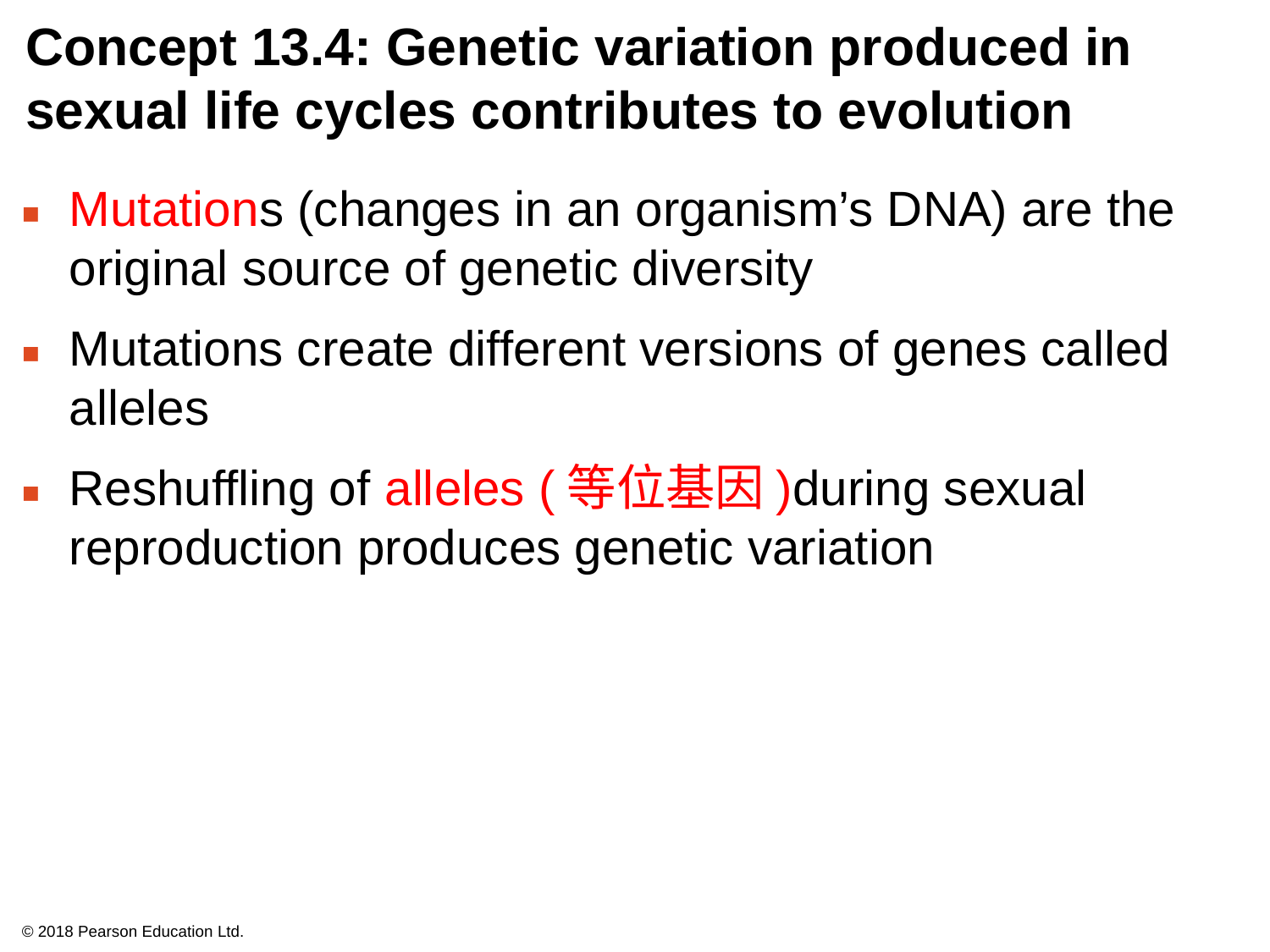

# Concept 13.4: Genetic variation produced in sexual life cycles contributes to evolution
Mutations (changes in an organism’s DNA) are the original source of genetic diversity
Mutations create different versions of genes called alleles
Reshuffling of alleles (等位基因)during sexual reproduction produces genetic variation
© 2018 Pearson Education Ltd.